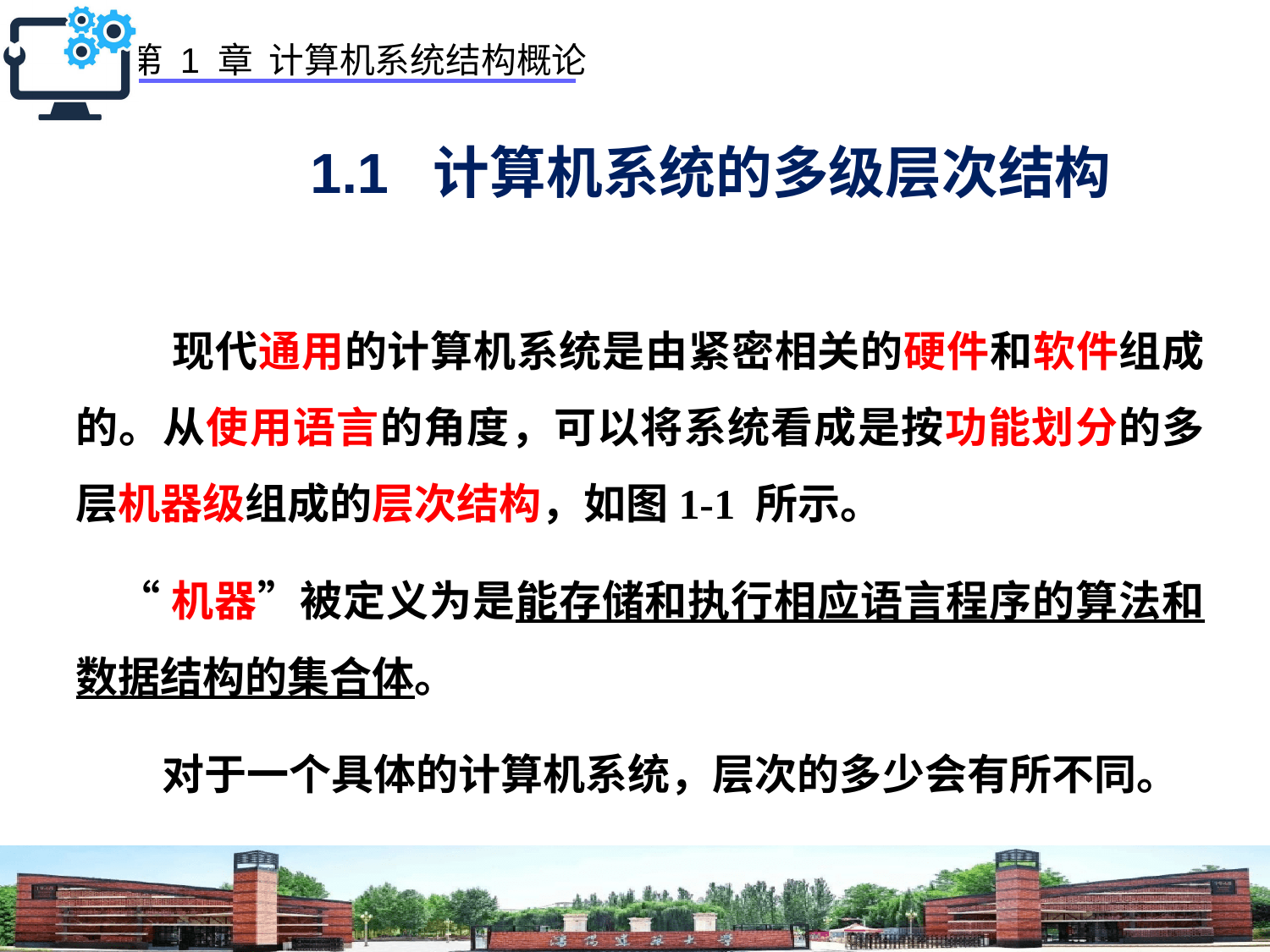

1.1  计算机系统的多级层次结构
　　 现代通用的计算机系统是由紧密相关的硬件和软件组成的。从使用语言的角度，可以将系统看成是按功能划分的多层机器级组成的层次结构，如图1-1 所示。
    “机器”被定义为是能存储和执行相应语言程序的算法和数据结构的集合体。
        对于一个具体的计算机系统，层次的多少会有所不同。